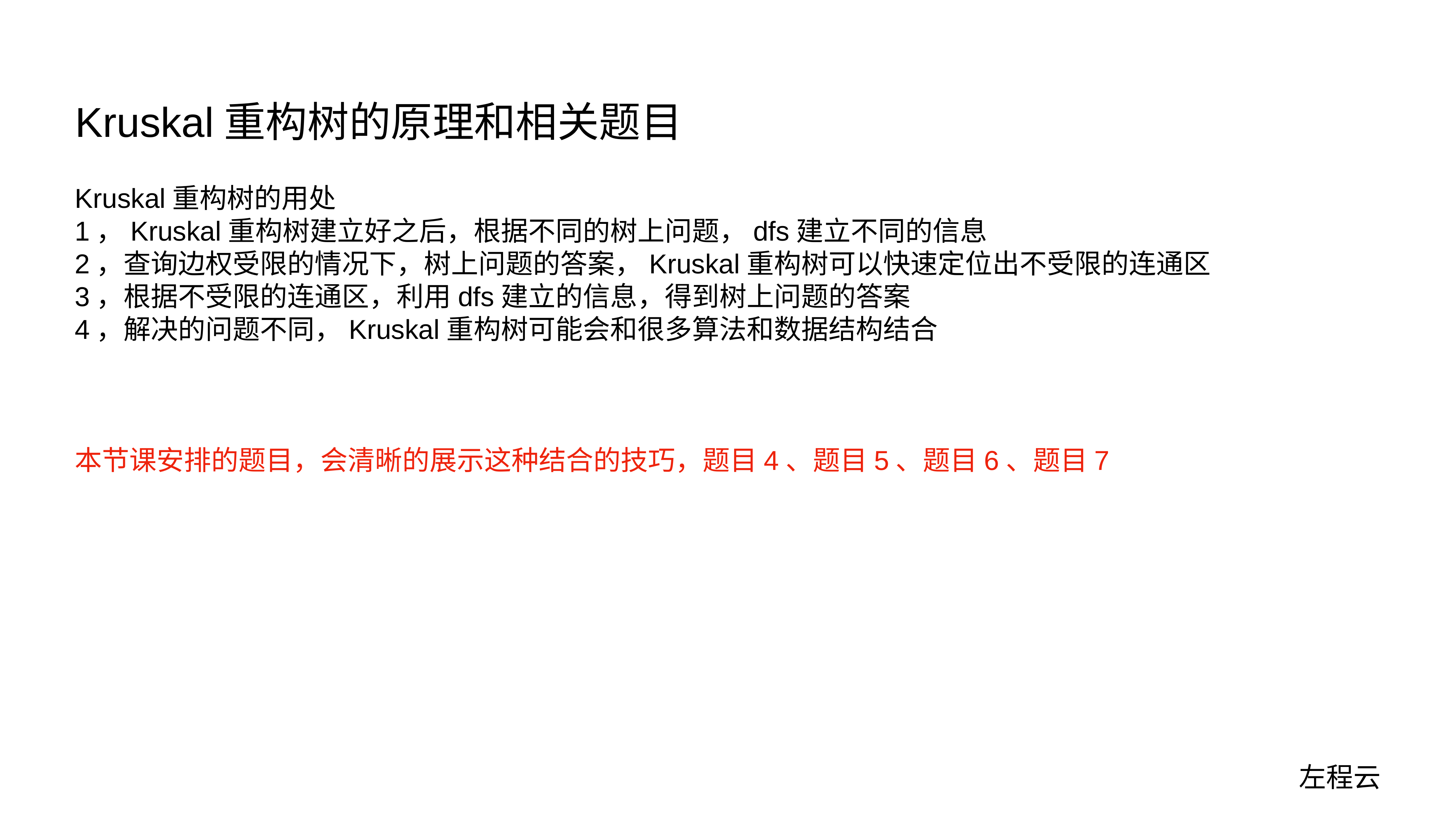

# Kruskal重构树的原理和相关题目
Kruskal重构树的用处
1，Kruskal重构树建立好之后，根据不同的树上问题，dfs建立不同的信息
2，查询边权受限的情况下，树上问题的答案，Kruskal重构树可以快速定位出不受限的连通区
3，根据不受限的连通区，利用dfs建立的信息，得到树上问题的答案
4，解决的问题不同，Kruskal重构树可能会和很多算法和数据结构结合

本节课安排的题目，会清晰的展示这种结合的技巧，题目4、题目5、题目6、题目7
左程云